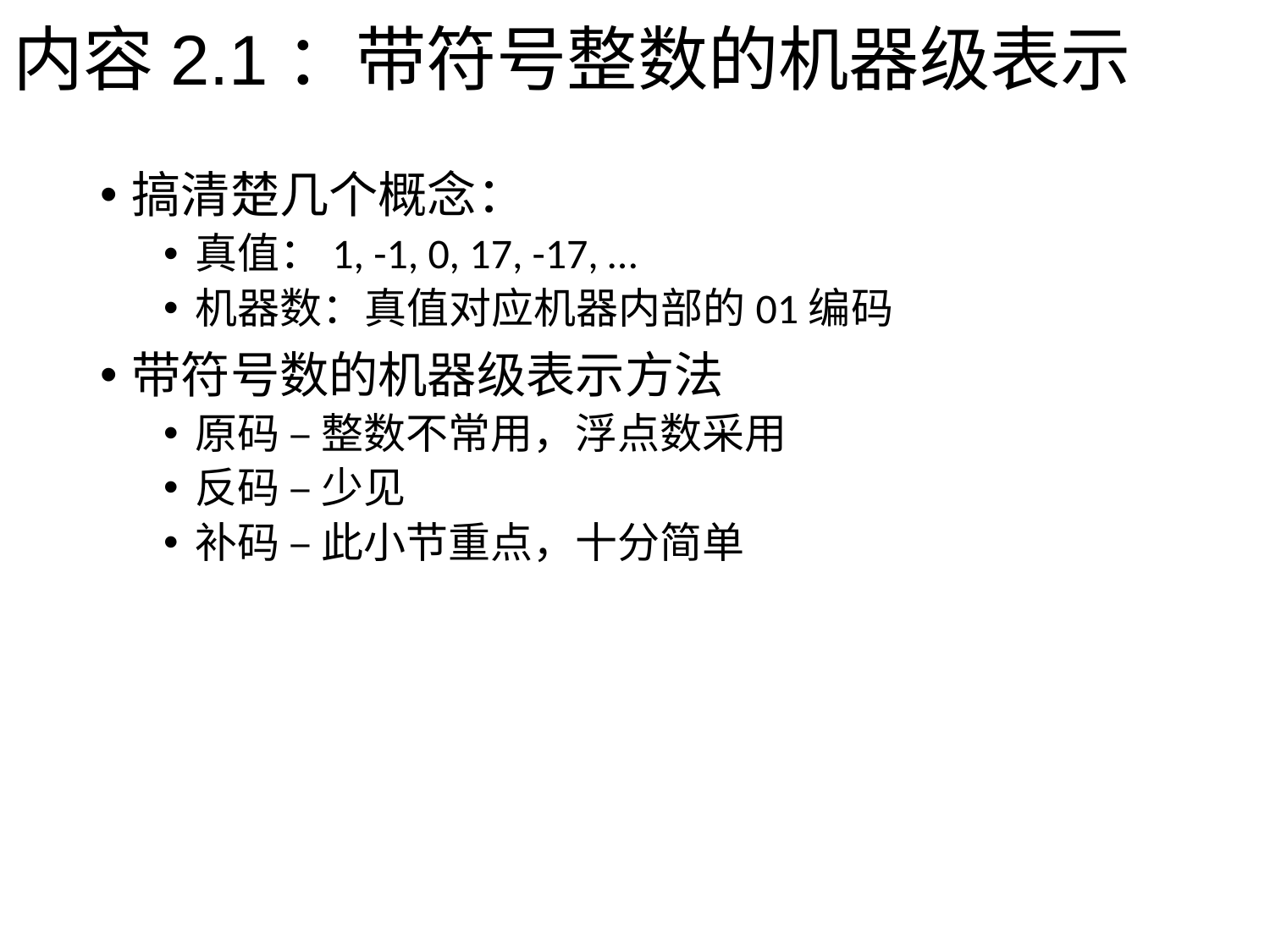

# 内容2.1：带符号整数的机器级表示
搞清楚几个概念：
真值：1, -1, 0, 17, -17, …
机器数：真值对应机器内部的01编码
带符号数的机器级表示方法
原码 – 整数不常用，浮点数采用
反码 – 少见
补码 – 此小节重点，十分简单